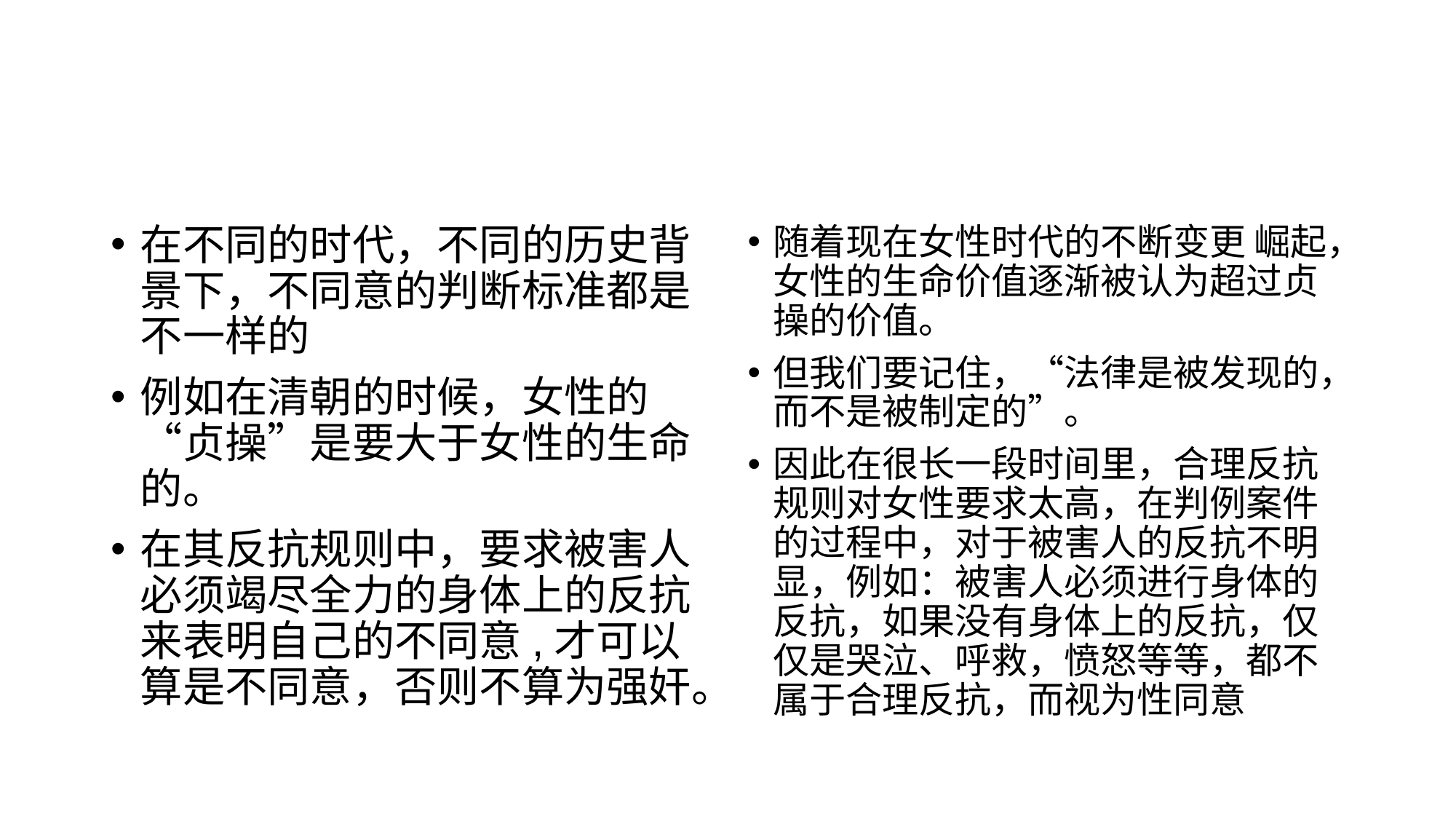

#
在不同的时代，不同的历史背景下，不同意的判断标准都是不一样的
例如在清朝的时候，女性的“贞操”是要大于女性的生命的。
在其反抗规则中，要求被害人必须竭尽全力的身体上的反抗来表明自己的不同意,才可以算是不同意，否则不算为强奸。
随着现在女性时代的不断变更 崛起，女性的生命价值逐渐被认为超过贞操的价值。
但我们要记住，“法律是被发现的，而不是被制定的”。
因此在很长一段时间里，合理反抗规则对女性要求太高，在判例案件的过程中，对于被害人的反抗不明显，例如：被害人必须进行身体的反抗，如果没有身体上的反抗，仅仅是哭泣、呼救，愤怒等等，都不属于合理反抗，而视为性同意